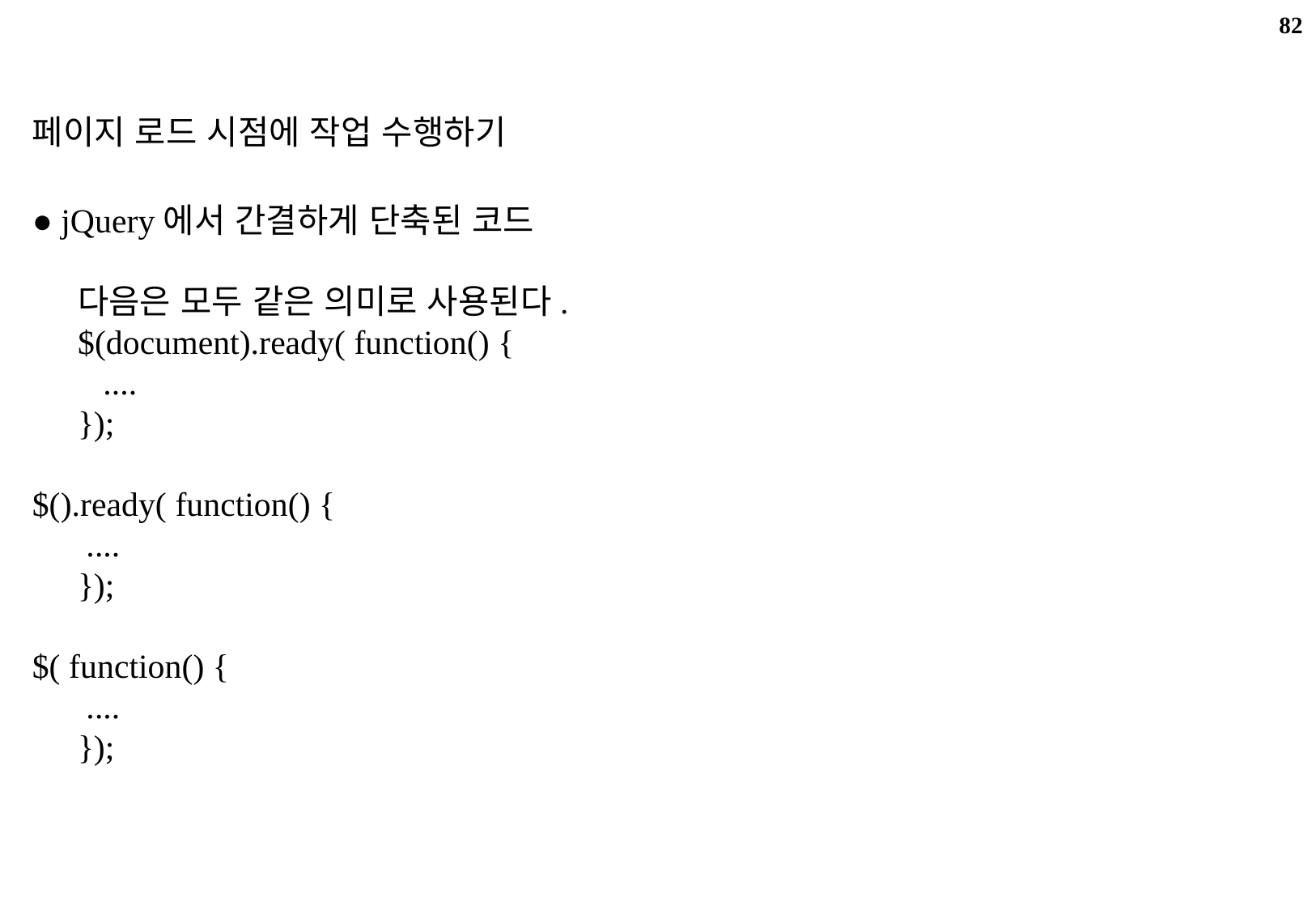

82
JQuery
페이지 로드 시점에 작업 수행하기

● jQuery에서 간결하게 단축된 코드
다음은 모두 같은 의미로 사용된다.
$(document).ready( function() {
   ....
});

$().ready( function() {
 ....
});

$( function() {
 ....
});